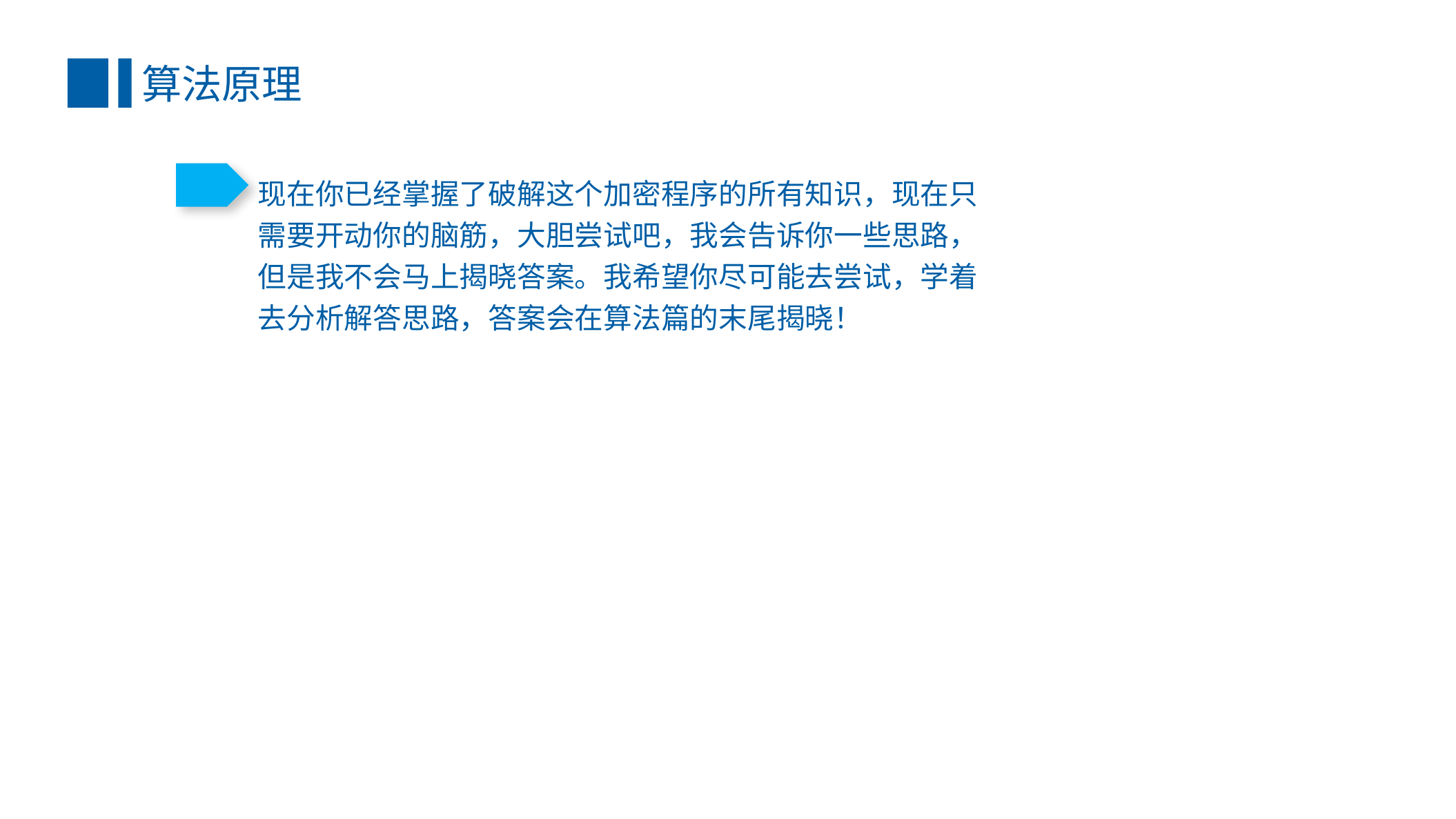

算法原理

现在你已经掌握了破解这个加密程序的所有知识，现在只需要开动你的脑筋，大胆尝试吧，我会告诉你一些思路，但是我不会马上揭晓答案。我希望你尽可能去尝试，学着去分析解答思路，答案会在算法篇的末尾揭晓！